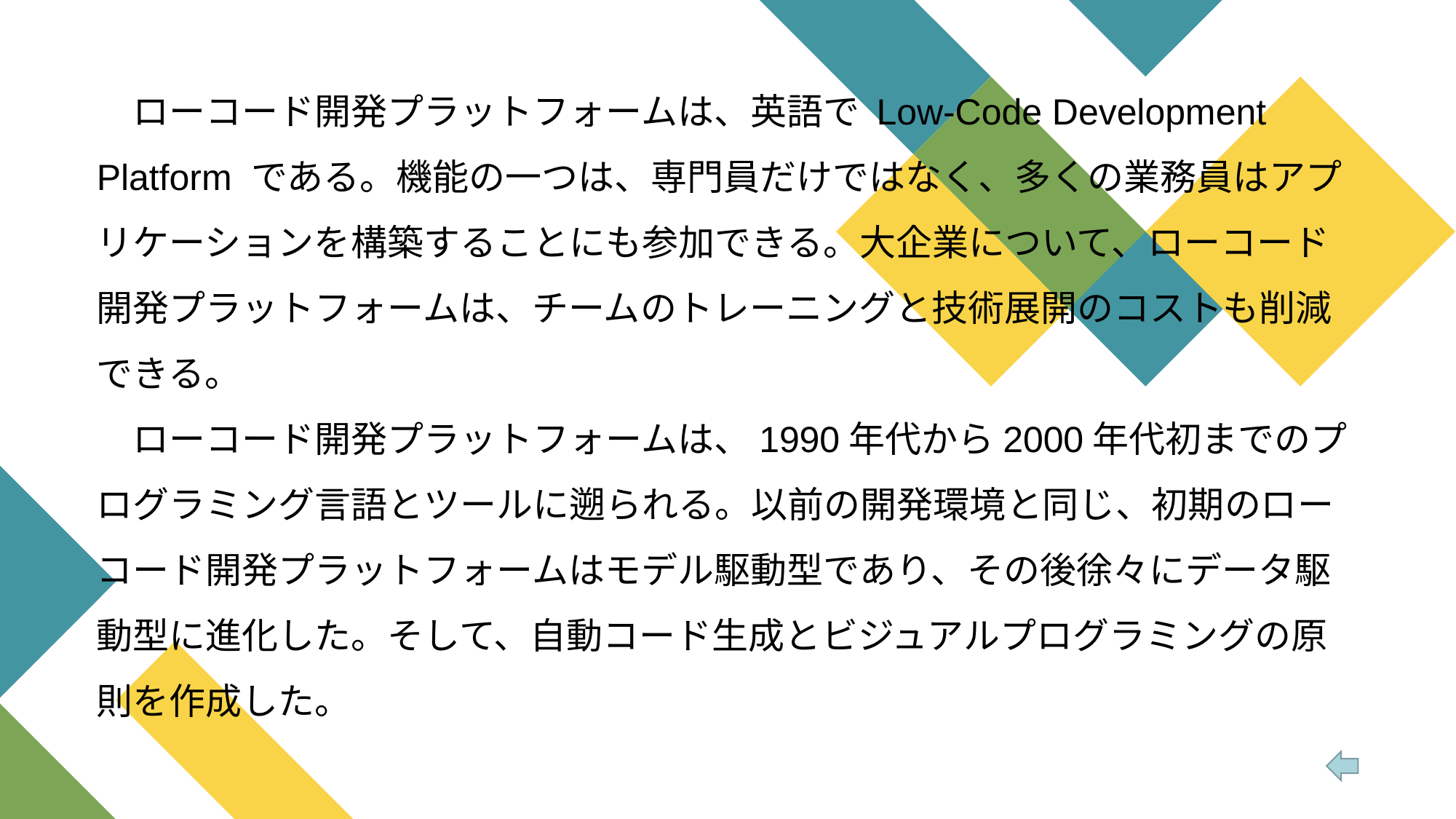

ローコード開発プラットフォームは、英語で Low-Code Development Platform である。機能の一つは、専門員だけではなく、多くの業務員はアプリケーションを構築することにも参加できる。大企業について、ローコード開発プラットフォームは、チームのトレーニングと技術展開のコストも削減できる。
　ローコード開発プラットフォームは、1990年代から2000年代初までのプログラミング言語とツールに遡られる。以前の開発環境と同じ、初期のローコード開発プラットフォームはモデル駆動型であり、その後徐々にデータ駆動型に進化した。そして、自動コード生成とビジュアルプログラミングの原則を作成した。